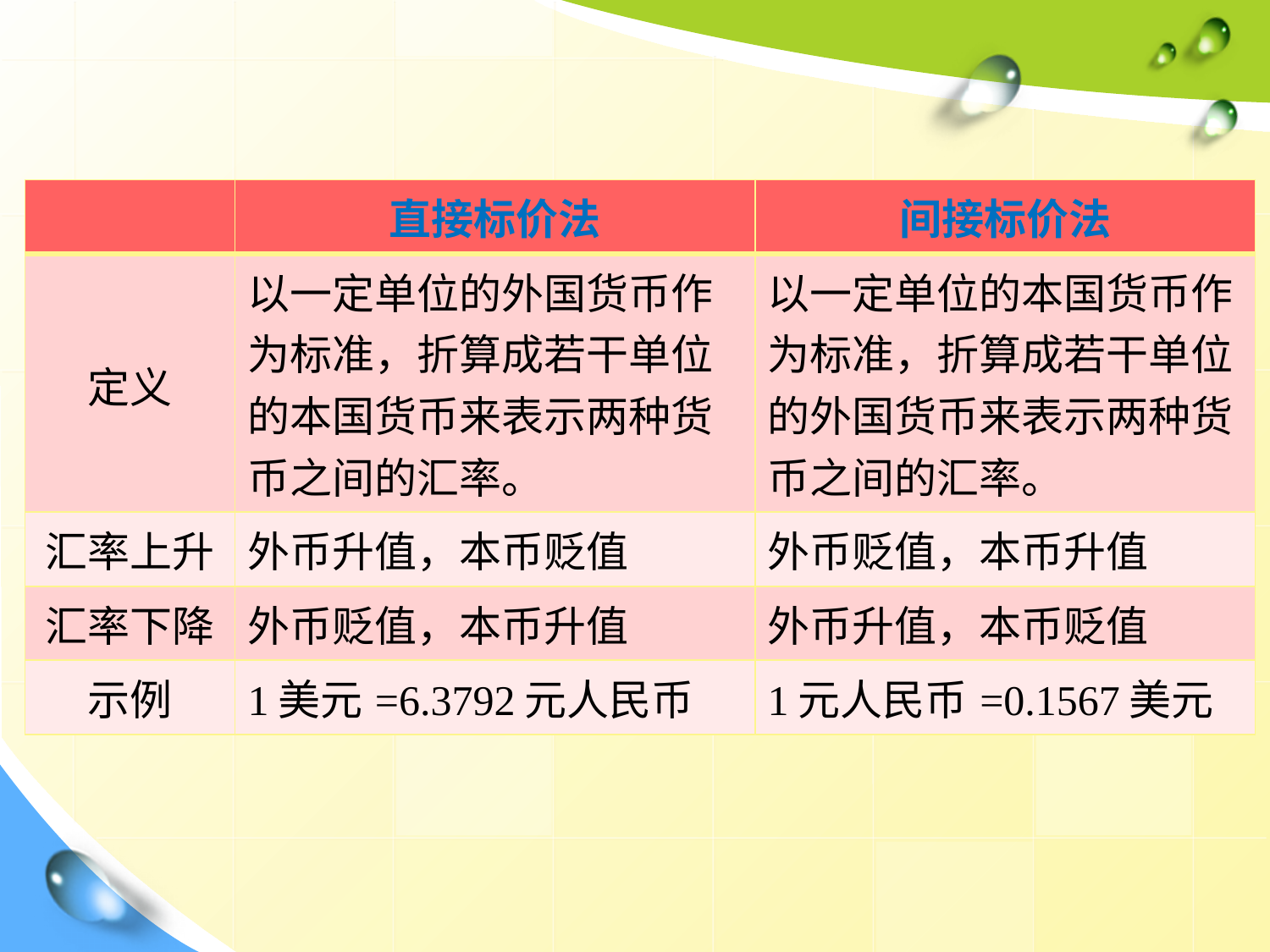

|  | 直接标价法 | 间接标价法 |
| --- | --- | --- |
| 定义 | 以一定单位的外国货币作为标准，折算成若干单位的本国货币来表示两种货币之间的汇率。 | 以一定单位的本国货币作为标准，折算成若干单位的外国货币来表示两种货币之间的汇率。 |
| 汇率上升 | 外币升值，本币贬值 | 外币贬值，本币升值 |
| 汇率下降 | 外币贬值，本币升值 | 外币升值，本币贬值 |
| 示例 | 1美元=6.3792元人民币 | 1元人民币=0.1567美元 |